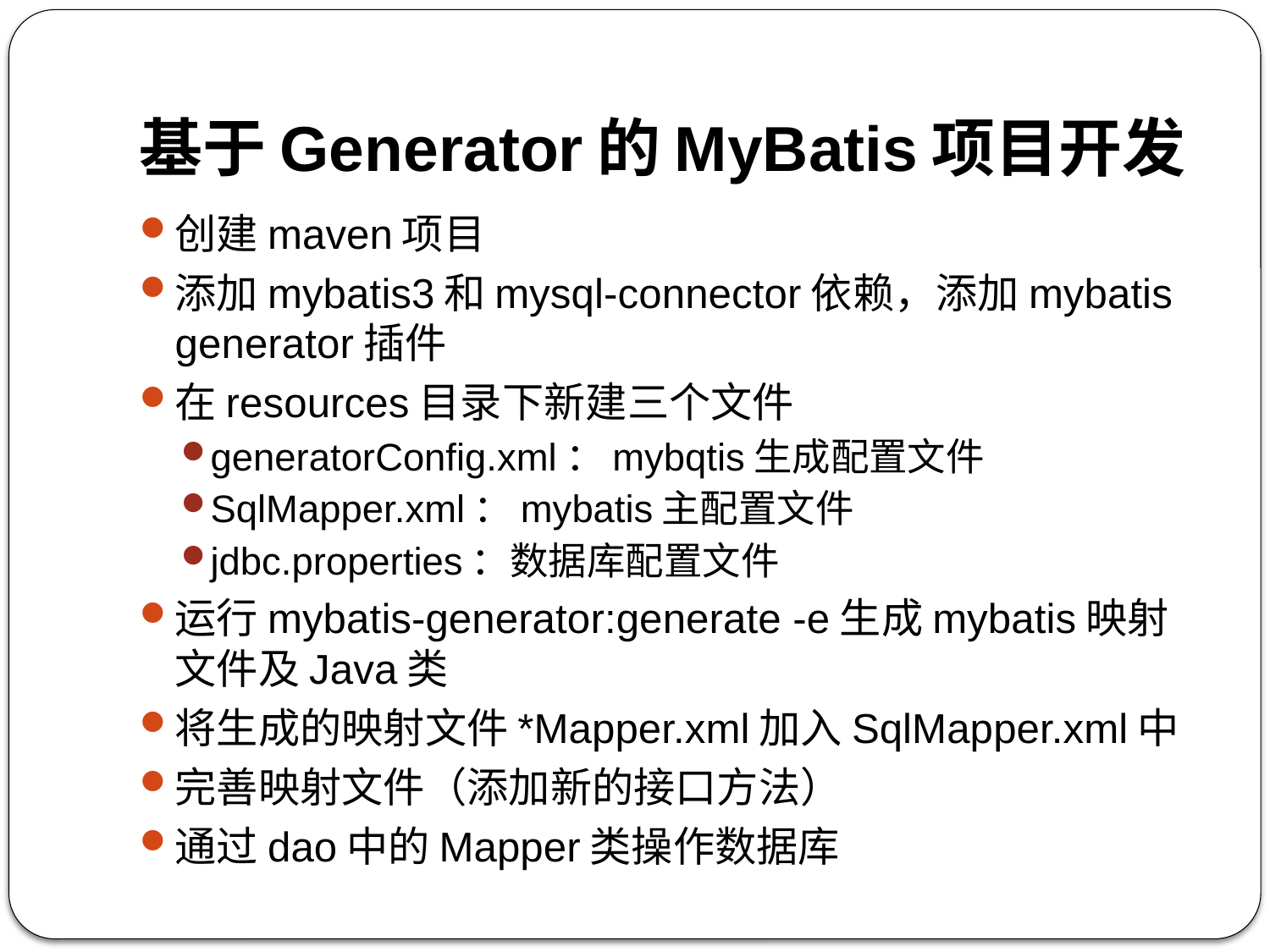

# 基于Generator的MyBatis项目开发
创建maven项目
添加mybatis3和mysql-connector依赖，添加mybatis generator插件
在resources目录下新建三个文件
generatorConfig.xml：mybqtis生成配置文件
SqlMapper.xml：mybatis主配置文件
jdbc.properties：数据库配置文件
运行mybatis-generator:generate -e生成mybatis映射文件及Java类
将生成的映射文件*Mapper.xml加入SqlMapper.xml中
完善映射文件（添加新的接口方法）
通过dao中的Mapper类操作数据库